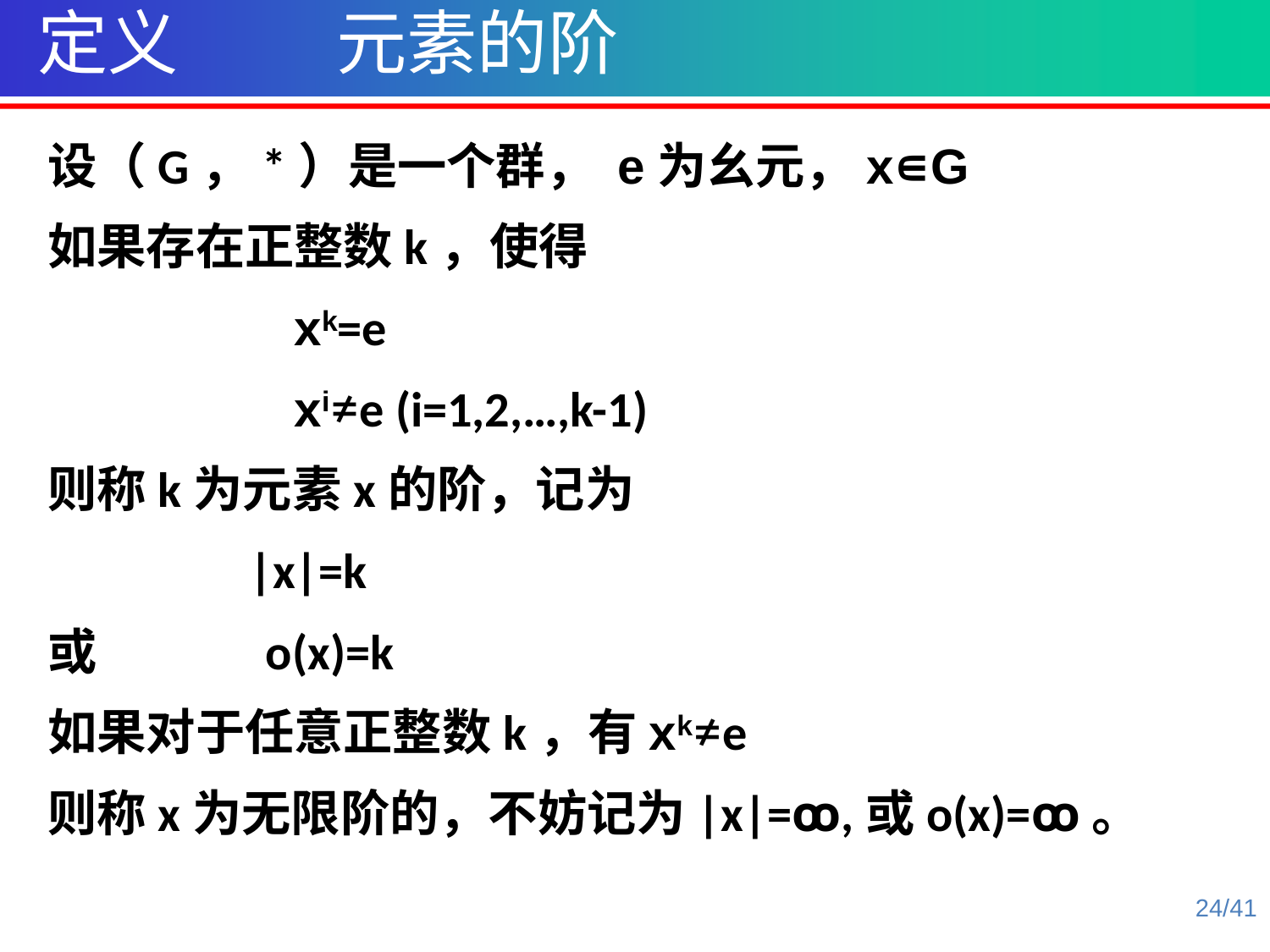

定义          元素的阶
设（G，*）是一个群， e为幺元，x∊G
如果存在正整数k，使得
                      xk=e
                      xi≠e (i=1,2,…,k-1)
则称k为元素x的阶，记为
                  |x|=k
或              o(x)=k
如果对于任意正整数k，有xk≠e
则称x为无限阶的，不妨记为|x|=ꝏ,或o(x)=ꝏ。
24/41